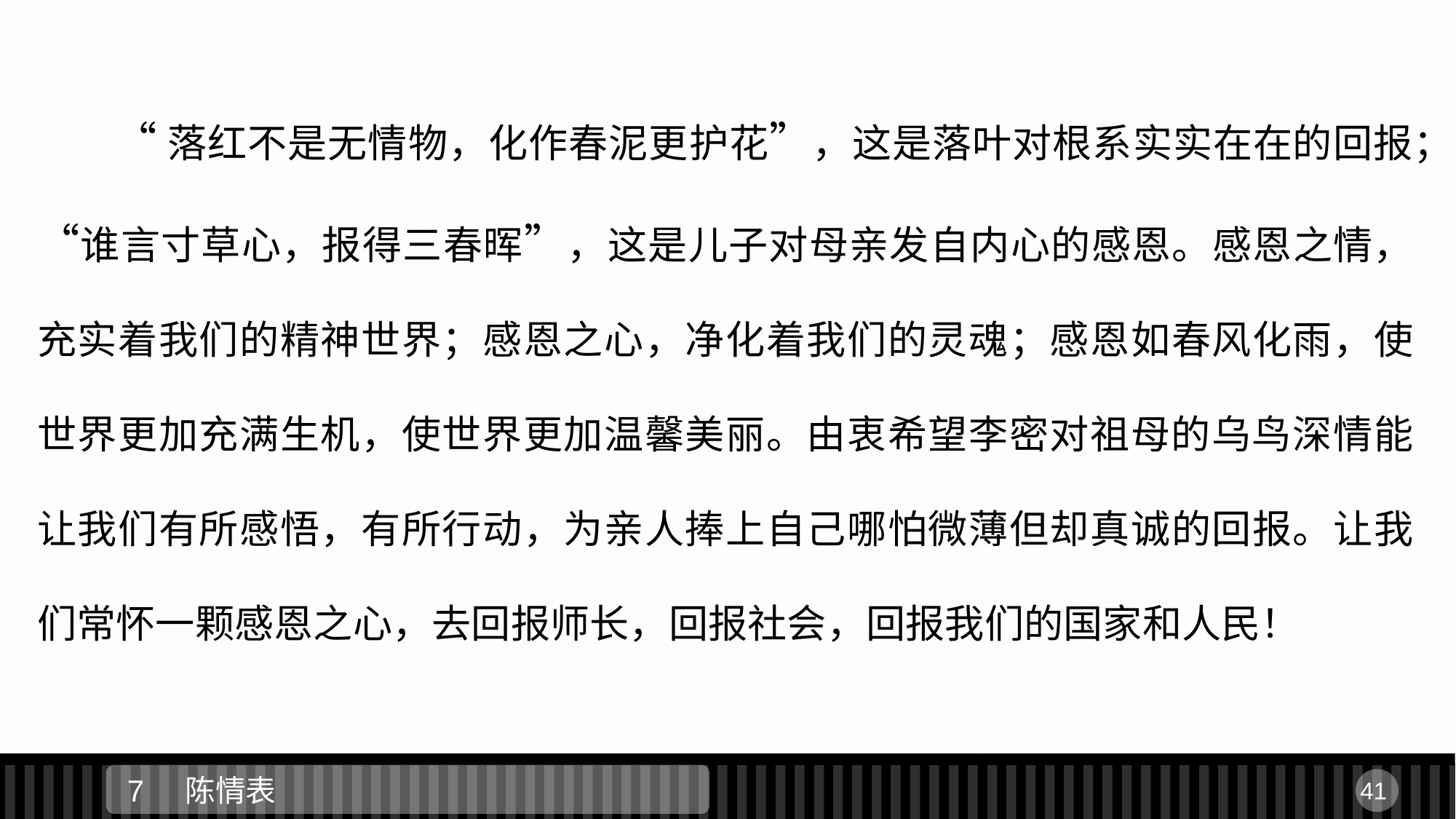

“落红不是无情物，化作春泥更护花”，这是落叶对根系实实在在的回报；“谁言寸草心，报得三春晖”，这是儿子对母亲发自内心的感恩。感恩之情，充实着我们的精神世界；感恩之心，净化着我们的灵魂；感恩如春风化雨，使世界更加充满生机，使世界更加温馨美丽。由衷希望李密对祖母的乌鸟深情能让我们有所感悟，有所行动，为亲人捧上自己哪怕微薄但却真诚的回报。让我们常怀一颗感恩之心，去回报师长，回报社会，回报我们的国家和人民！